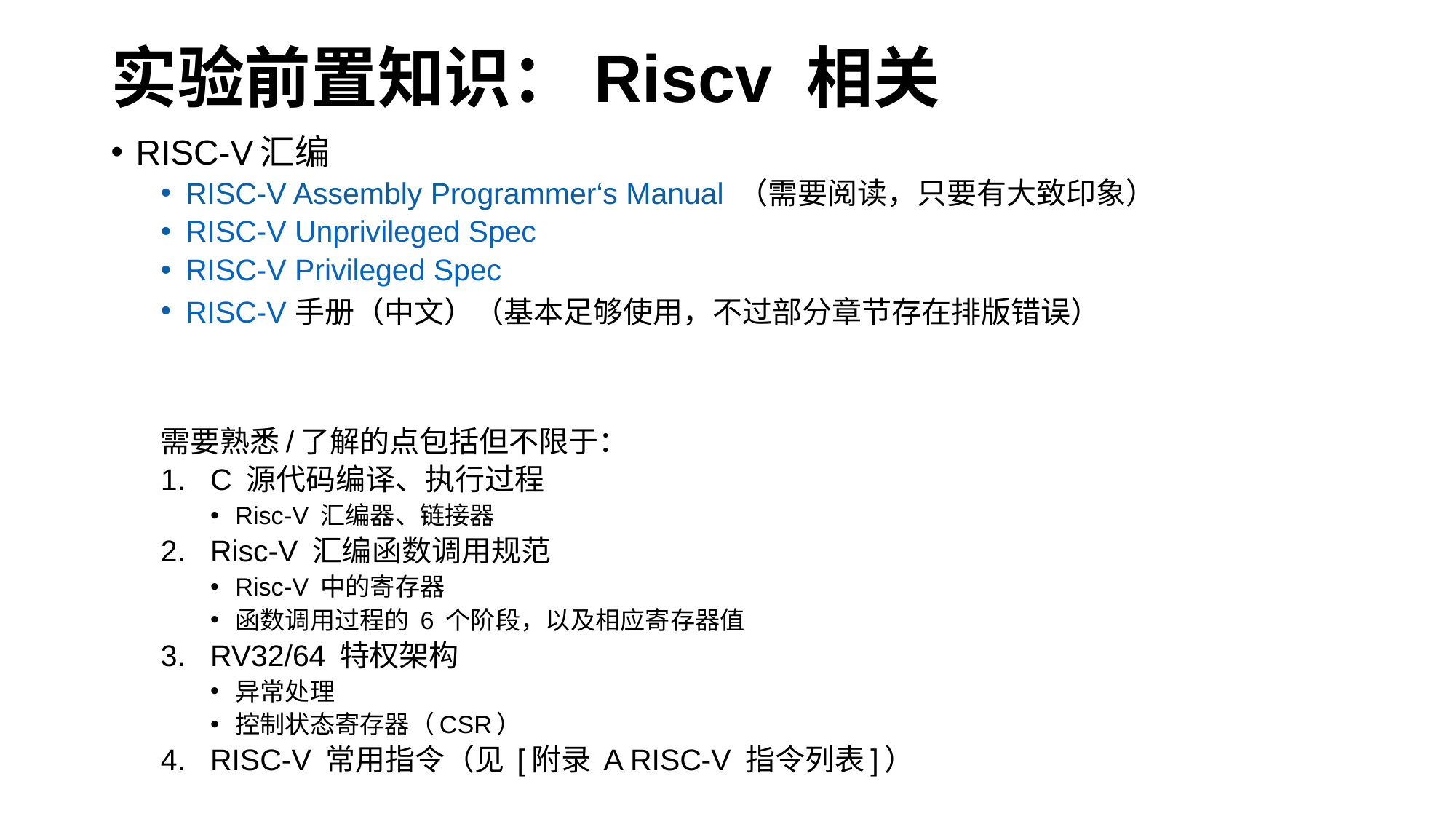

# 实验前置知识：Riscv 相关
RISC-V汇编
RISC-V Assembly Programmer‘s Manual （需要阅读，只要有大致印象）
RISC-V Unprivileged Spec
RISC-V Privileged Spec
RISC-V 手册（中文）（基本足够使用，不过部分章节存在排版错误）

需要熟悉/了解的点包括但不限于：
C 源代码编译、执行过程
Risc-V 汇编器、链接器
Risc-V 汇编函数调用规范
Risc-V 中的寄存器
函数调用过程的 6 个阶段，以及相应寄存器值
RV32/64 特权架构
异常处理
控制状态寄存器（CSR）
RISC-V 常用指令（见 [附录 A RISC-V 指令列表]）